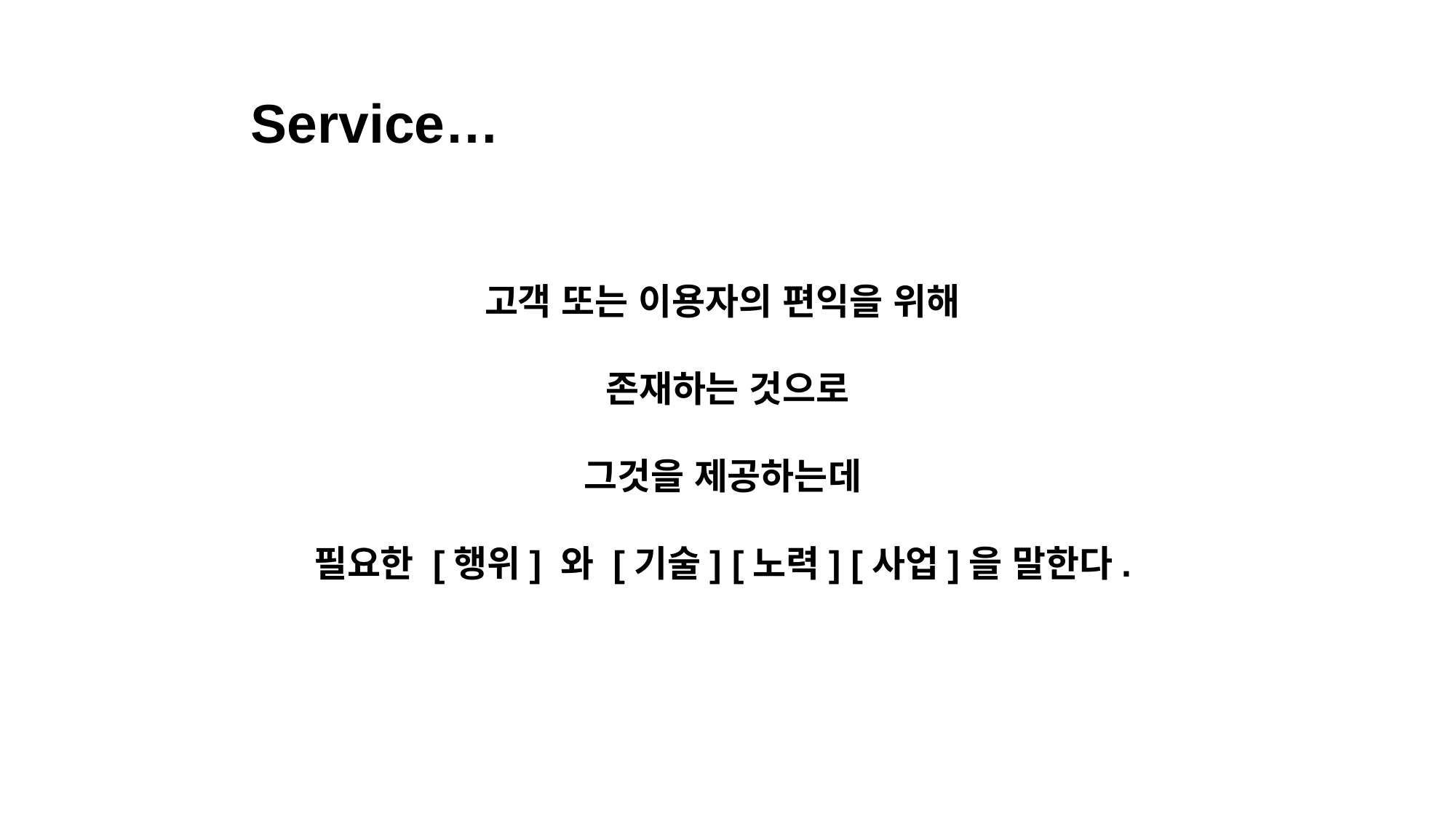

Service…
고객 또는 이용자의 편익을 위해
존재하는 것으로
그것을 제공하는데
필요한 [행위] 와 [기술] [노력] [사업]을 말한다.